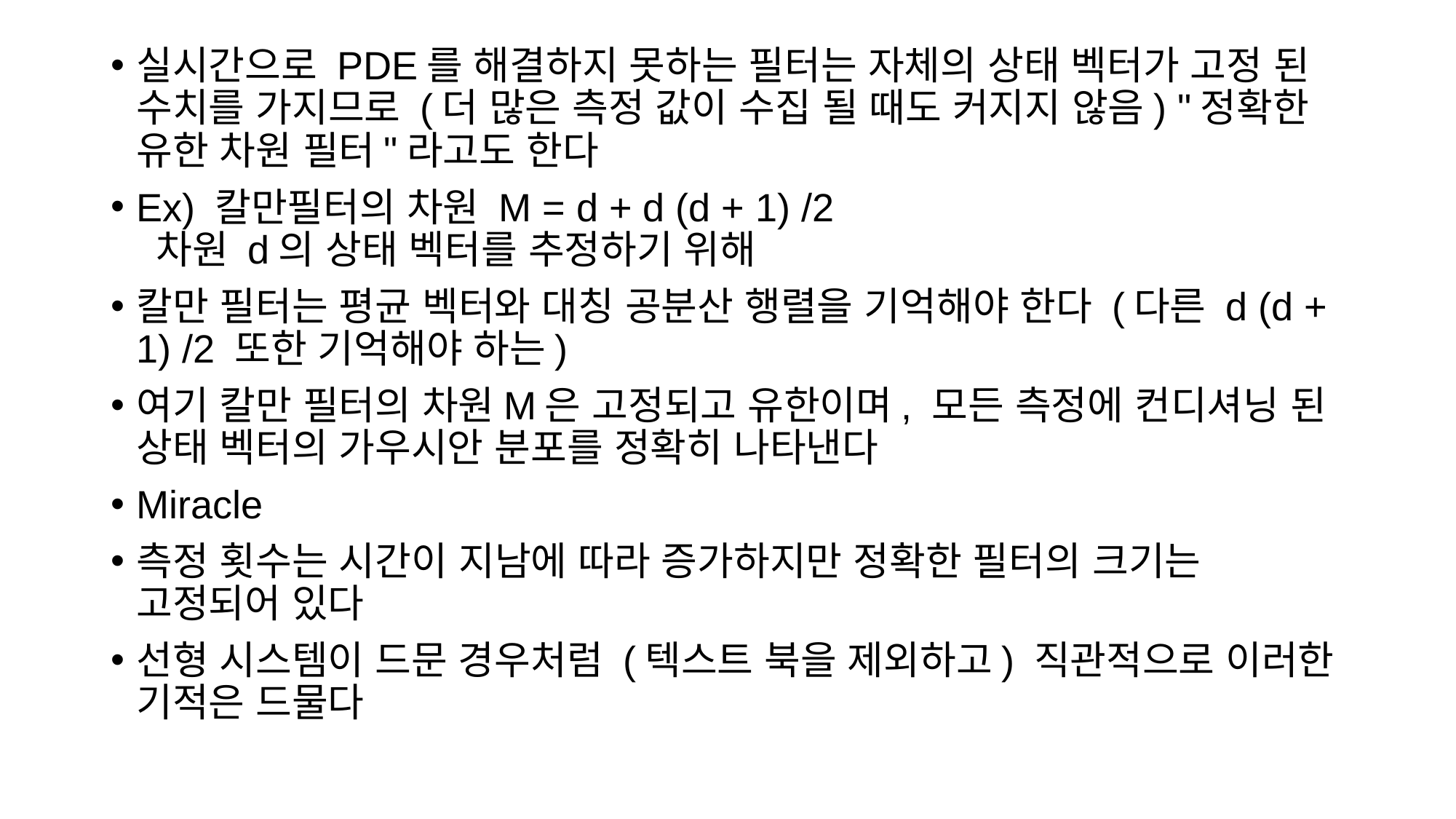

실시간으로 PDE를 해결하지 못하는 필터는 자체의 상태 벡터가 고정 된 수치를 가지므로 (더 많은 측정 값이 수집 될 때도 커지지 않음) "정확한 유한 차원 필터"라고도 한다
Ex) 칼만필터의 차원 M = d + d (d + 1) /2
 차원 d의 상태 벡터를 추정하기 위해
칼만 필터는 평균 벡터와 대칭 공분산 행렬을 기억해야 한다 (다른 d (d + 1) /2 또한 기억해야 하는)
여기 칼만 필터의 차원M은 고정되고 유한이며, 모든 측정에 컨디셔닝 된 상태 벡터의 가우시안 분포를 정확히 나타낸다
Miracle
측정 횟수는 시간이 지남에 따라 증가하지만 정확한 필터의 크기는 고정되어 있다
선형 시스템이 드문 경우처럼 (텍스트 북을 제외하고) 직관적으로 이러한 기적은 드물다